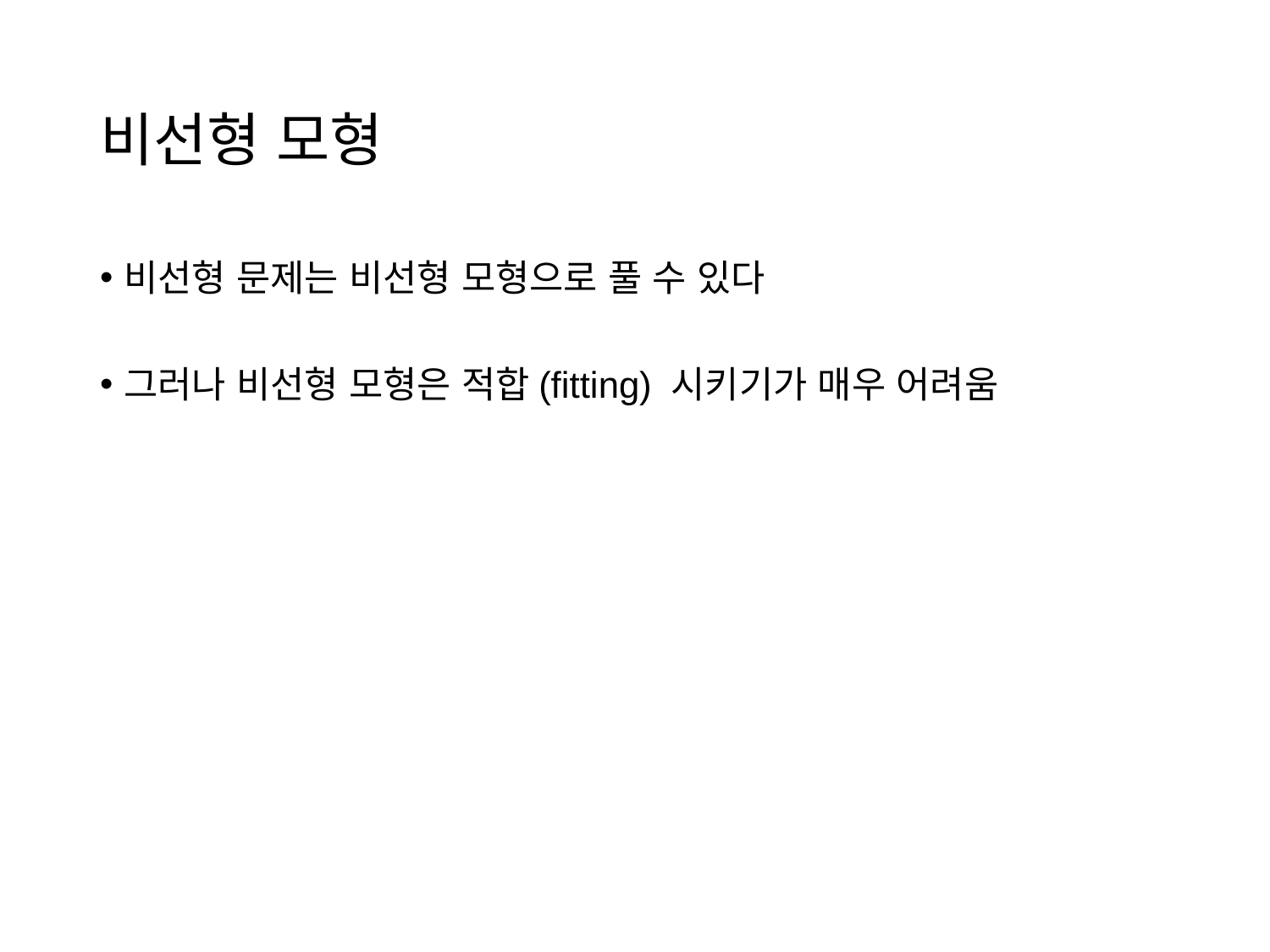

# 비선형 모형
비선형 문제는 비선형 모형으로 풀 수 있다

그러나 비선형 모형은 적합(fitting) 시키기가 매우 어려움